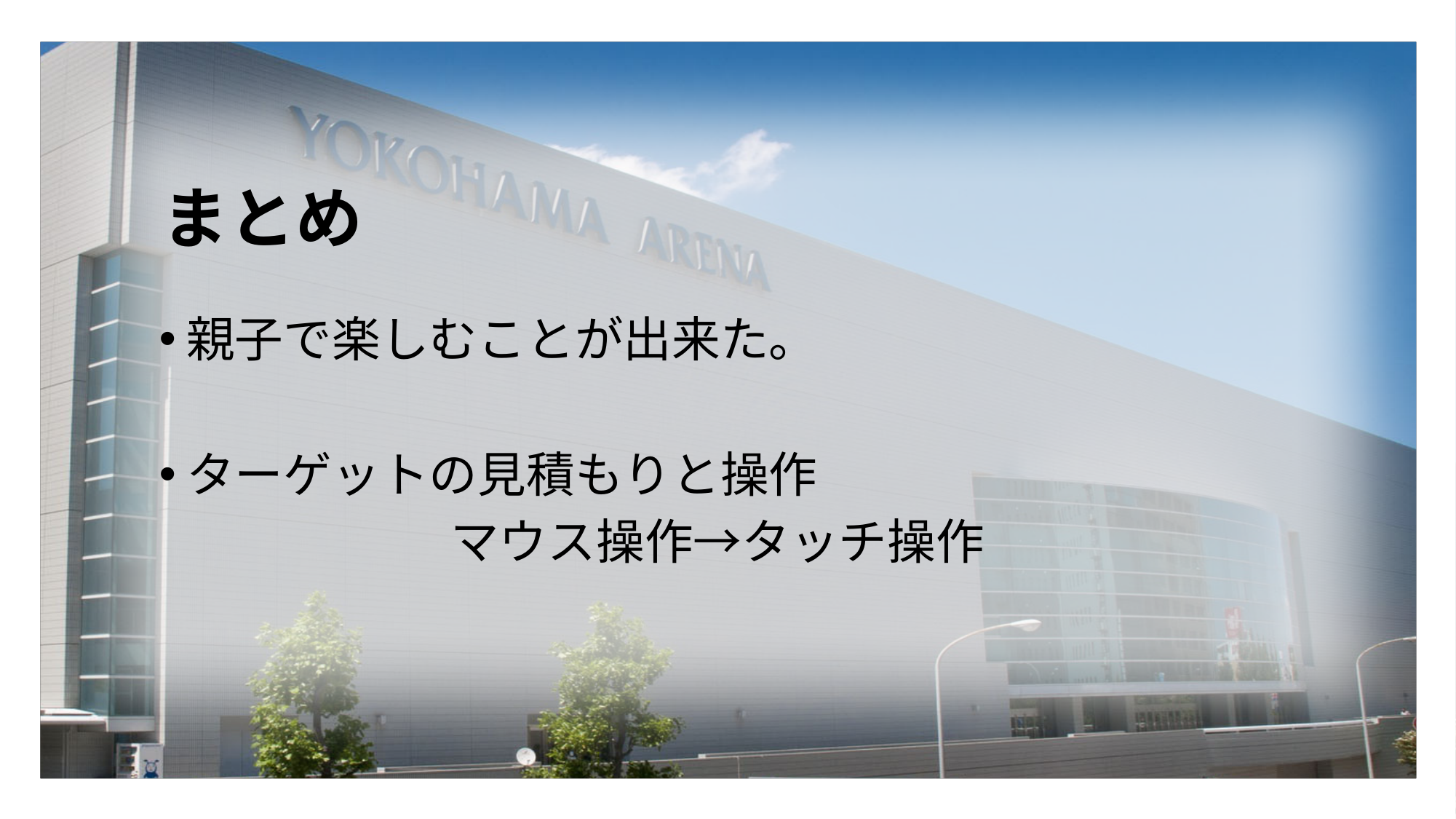

# まとめ
親子で楽しむことが出来た。

ターゲットの見積もりと操作
　　　　　　マウス操作→タッチ操作